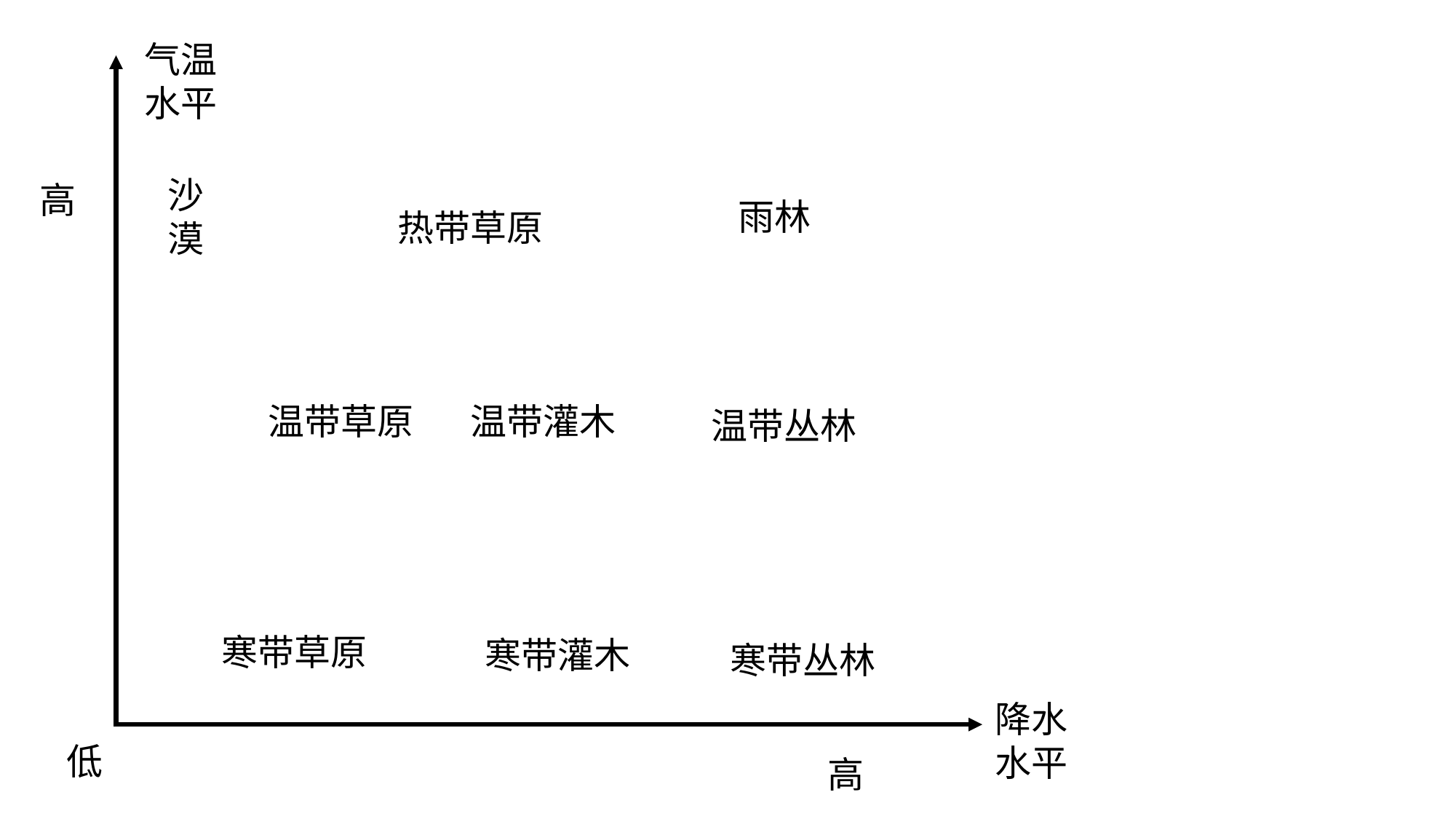

气温水平
沙漠
高
雨林
热带草原
温带草原
温带灌木
温带丛林
寒带草原
寒带灌木
寒带丛林
降水水平
低
高